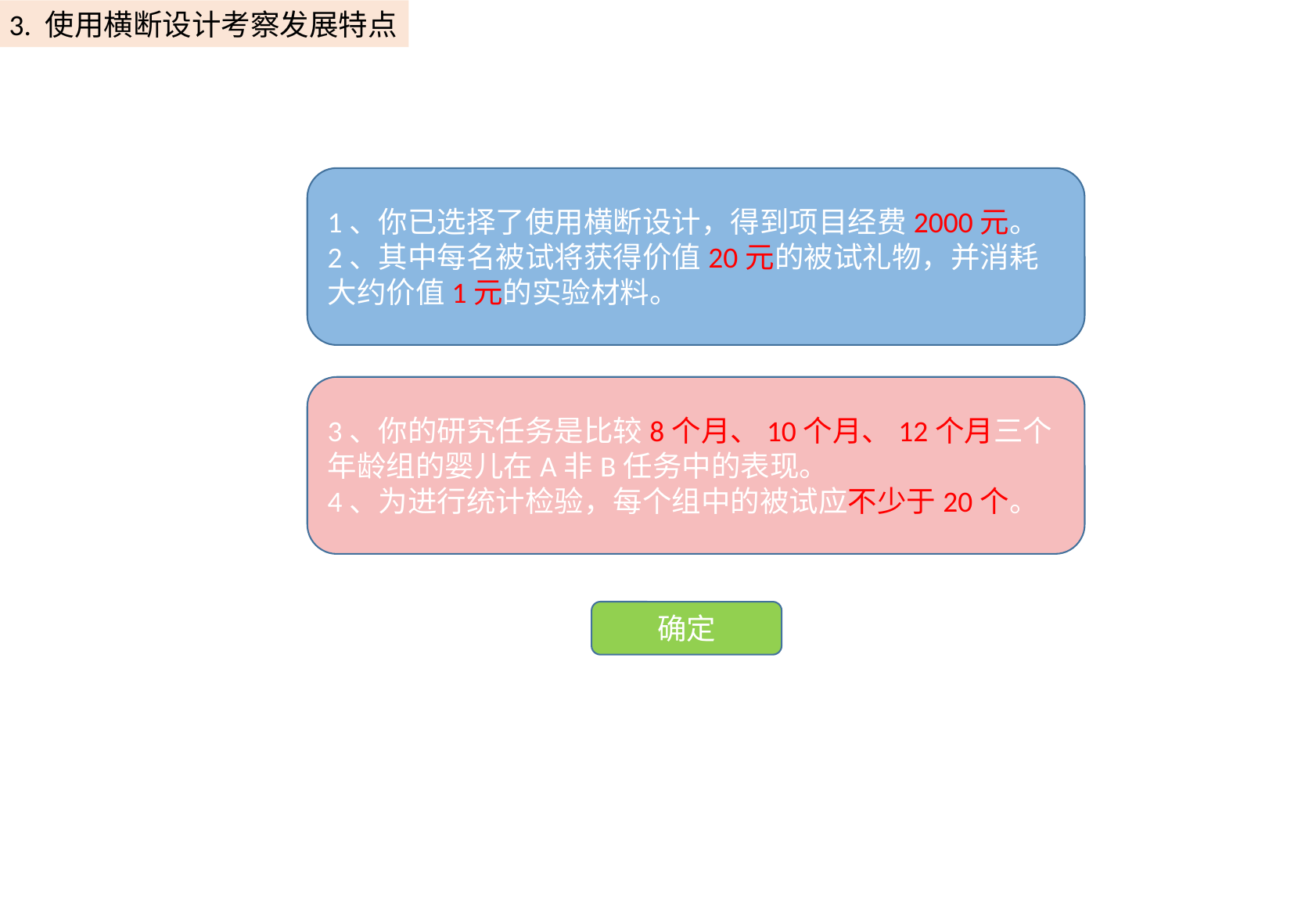

3. 使用横断设计考察发展特点
1、你已选择了使用横断设计，得到项目经费2000元。
2、其中每名被试将获得价值20元的被试礼物，并消耗大约价值1元的实验材料。
3、你的研究任务是比较8个月、10个月、12个月三个年龄组的婴儿在A非B任务中的表现。
4、为进行统计检验，每个组中的被试应不少于20个。
确定